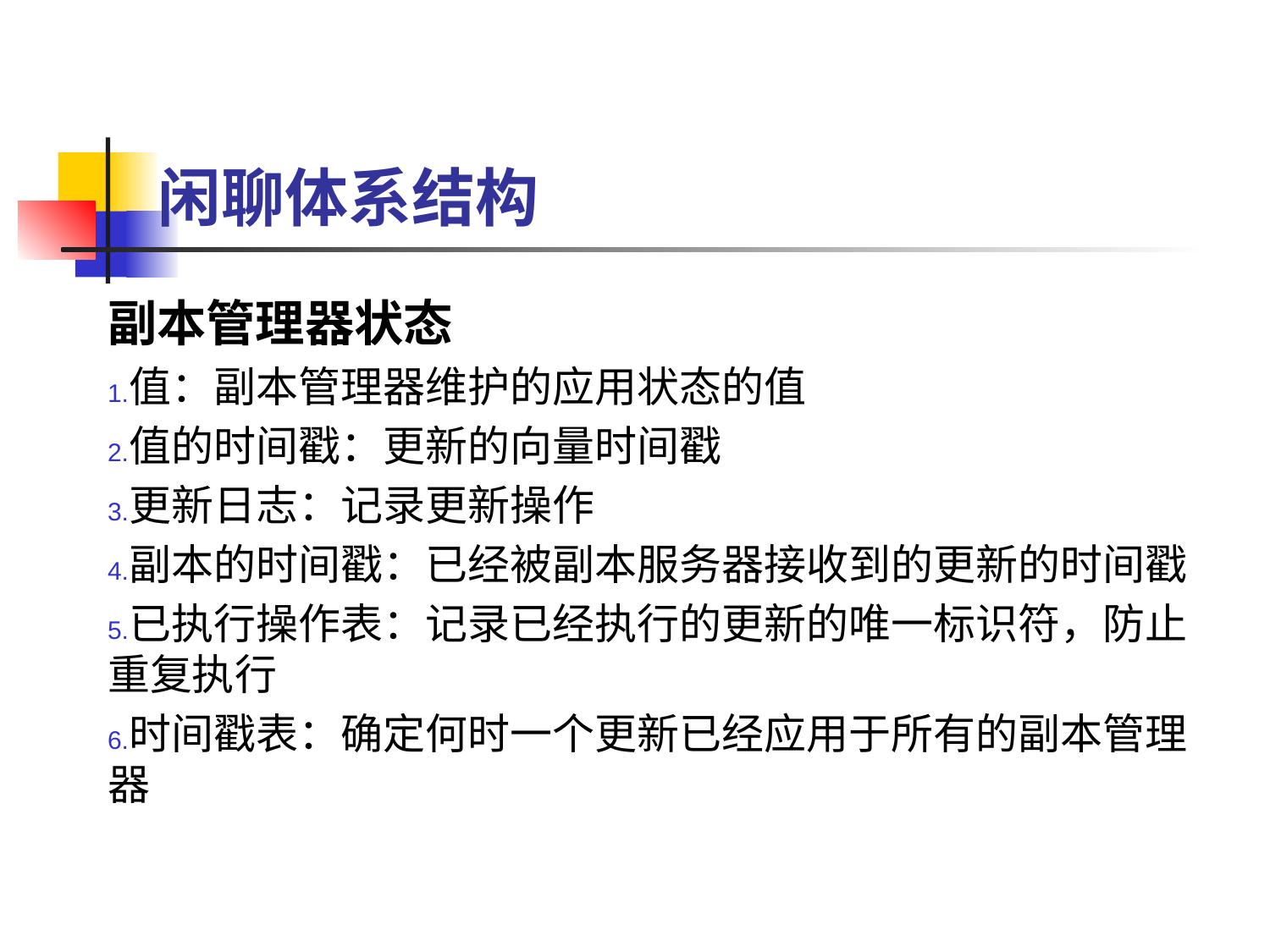

# 闲聊体系结构
副本管理器状态
值：副本管理器维护的应用状态的值
值的时间戳：更新的向量时间戳
更新日志：记录更新操作
副本的时间戳：已经被副本服务器接收到的更新的时间戳
已执行操作表：记录已经执行的更新的唯一标识符，防止重复执行
时间戳表：确定何时一个更新已经应用于所有的副本管理器